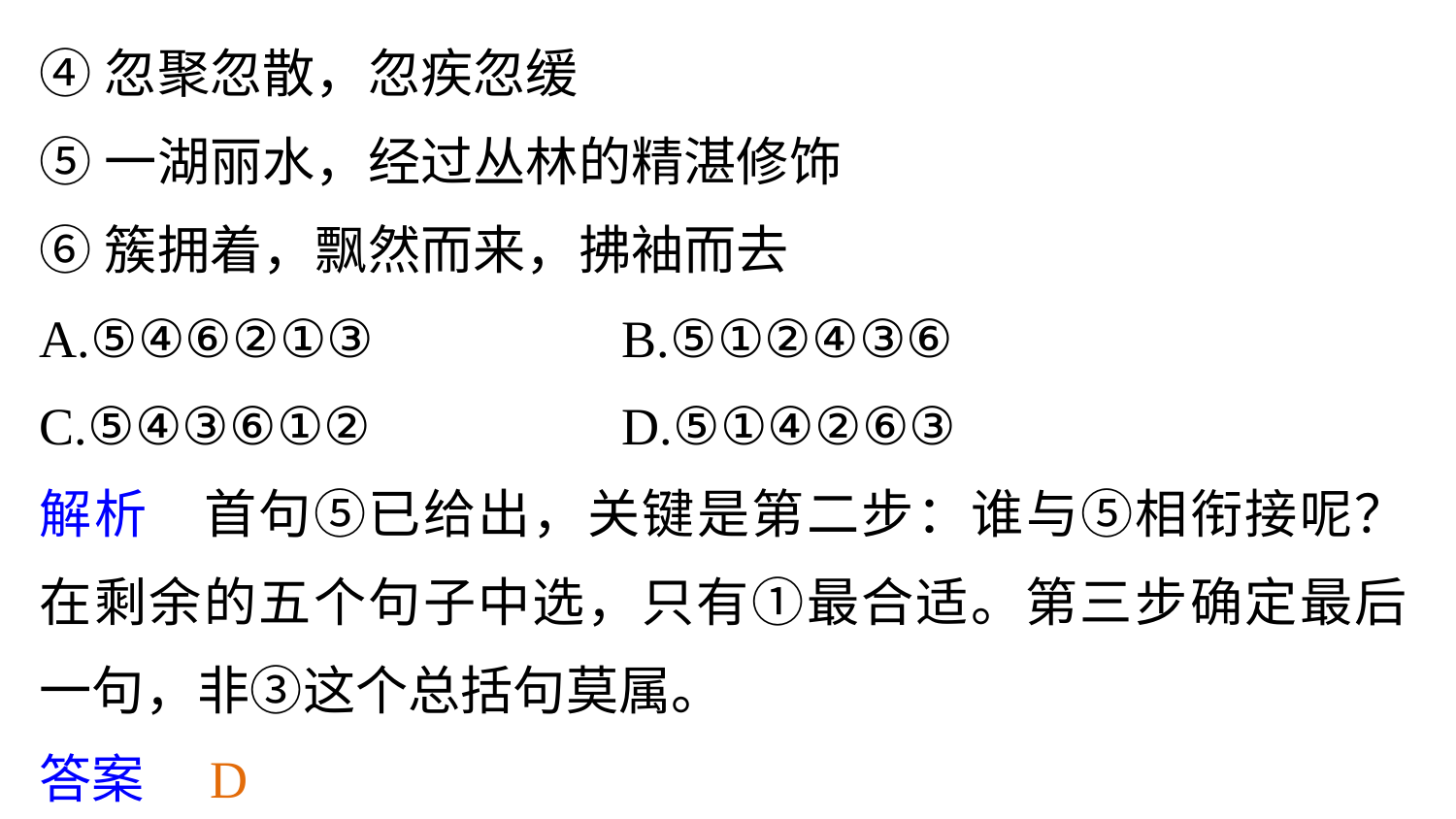

④忽聚忽散，忽疾忽缓
⑤一湖丽水，经过丛林的精湛修饰
⑥簇拥着，飘然而来，拂袖而去
A.⑤④⑥②①③  		B.⑤①②④③⑥
C.⑤④③⑥①②  		D.⑤①④②⑥③
解析　首句⑤已给出，关键是第二步：谁与⑤相衔接呢？在剩余的五个句子中选，只有①最合适。第三步确定最后一句，非③这个总括句莫属。
答案　D